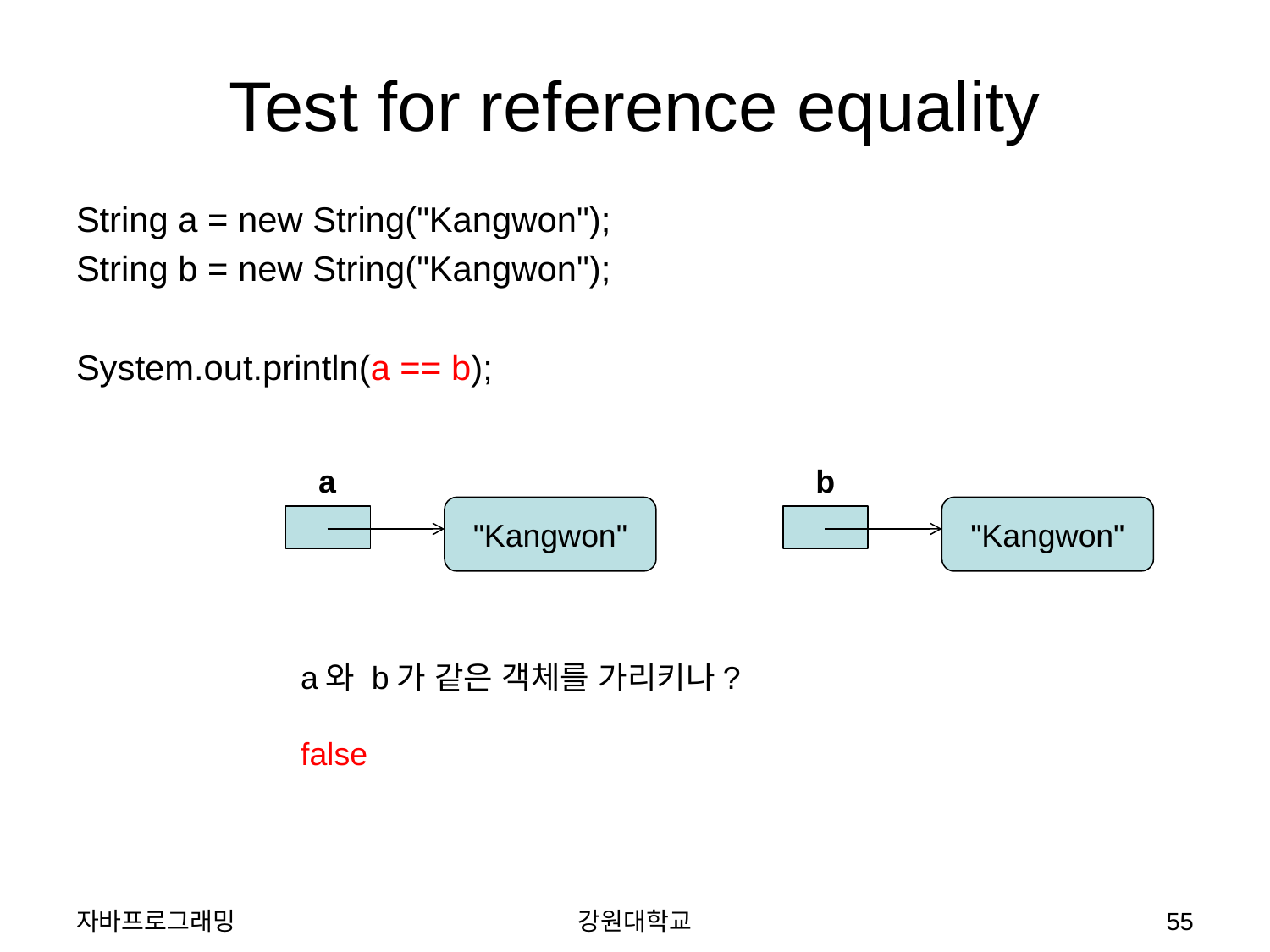

# Test for reference equality
String a = new String("Kangwon");
String b = new String("Kangwon");

System.out.println(a == b);
a
b
"Kangwon"
"Kangwon"

a와 b가 같은 객체를 가리키나?

false
자바프로그래밍
강원대학교
55